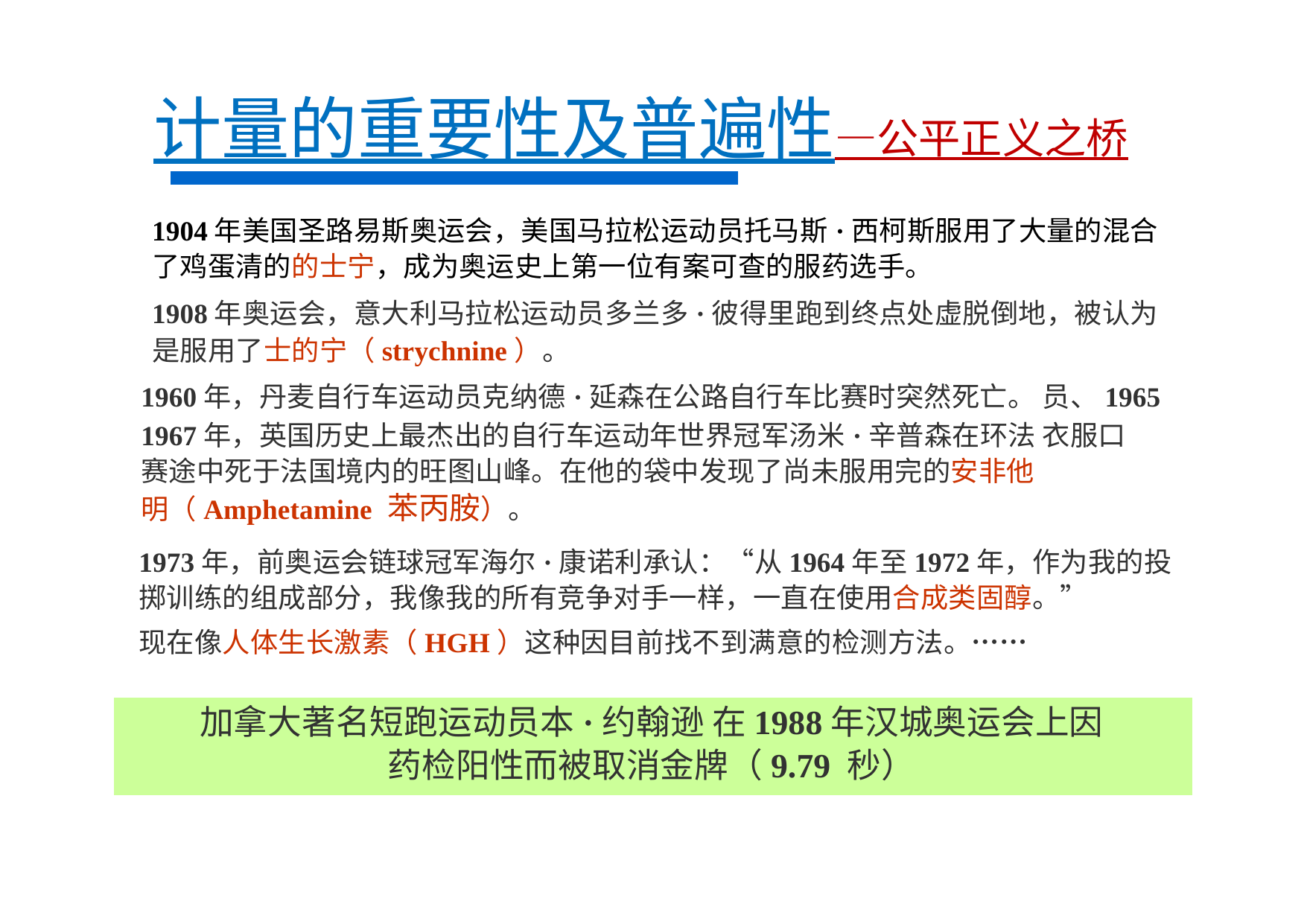

计量的重要性及普遍性—公平正义之桥

1904年美国圣路易斯奥运会，美国马拉松运动员托马斯·西柯斯服用了大量的混合
了鸡蛋清的的士宁，成为奥运史上第一位有案可查的服药选手。
1908年奥运会，意大利马拉松运动员多兰多·彼得里跑到终点处虚脱倒地，被认为
是服用了士的宁（strychnine）。
1960年，丹麦自行车运动员克纳德·延森在公路自行车比赛时突然死亡。 员、1965
1967年，英国历史上最杰出的自行车运动年世界冠军汤米·辛普森在环法 衣服口
赛途中死于法国境内的旺图山峰。在他的袋中发现了尚未服用完的安非他
明（Amphetamine 苯丙胺）。
1973年，前奥运会链球冠军海尔·康诺利承认：“从1964年至1972年，作为我的投
掷训练的组成部分，我像我的所有竞争对手一样，一直在使用合成类固醇。”
现在像人体生长激素（HGH）这种因目前找不到满意的检测方法。……
加拿大著名短跑运动员本·约翰逊 在1988年汉城奥运会上因

药检阳性而被取消金牌（9.79 秒）